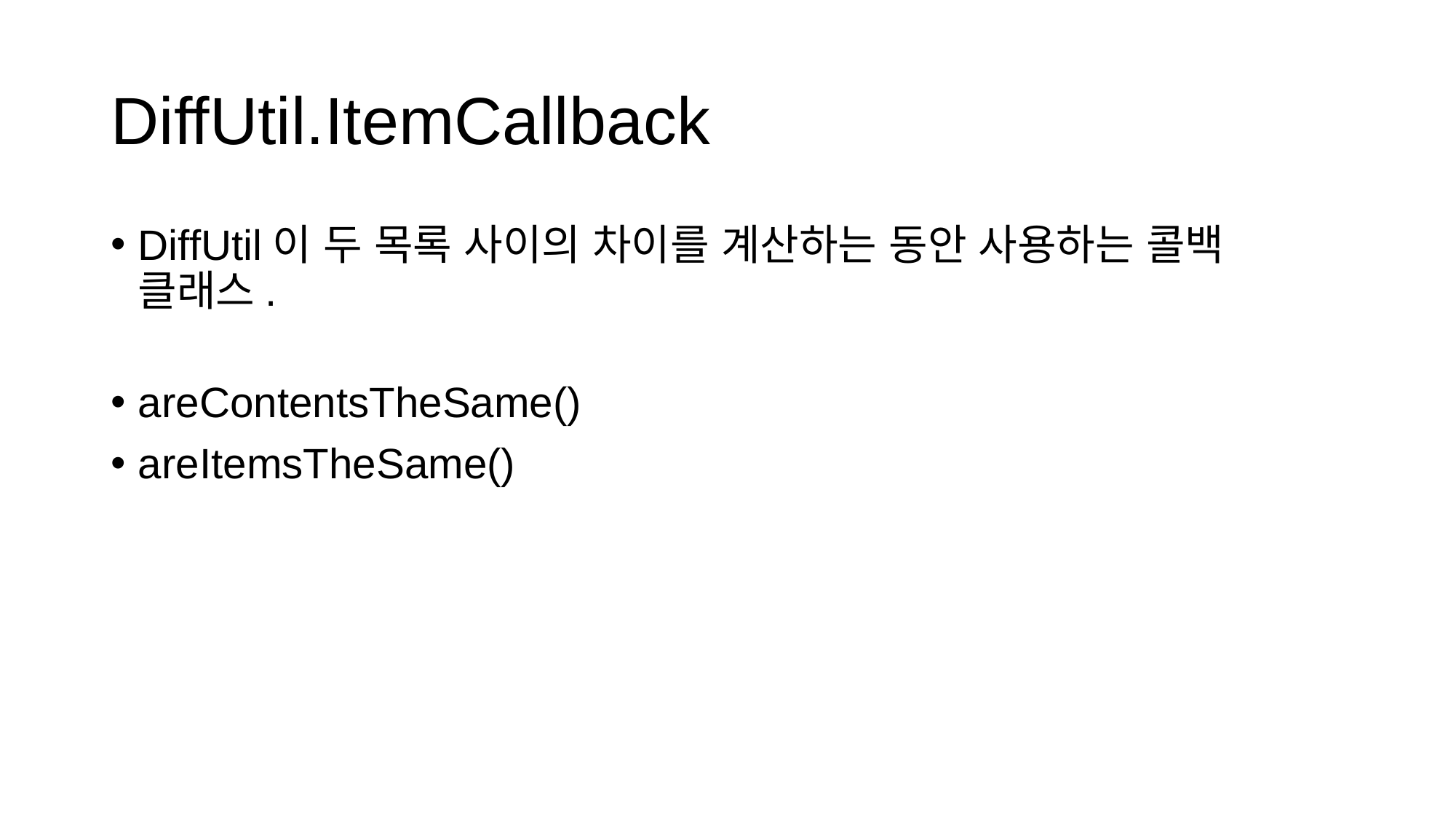

# DiffUtil.ItemCallback
DiffUtil이 두 목록 사이의 차이를 계산하는 동안 사용하는 콜백 클래스.
areContentsTheSame()
areItemsTheSame()